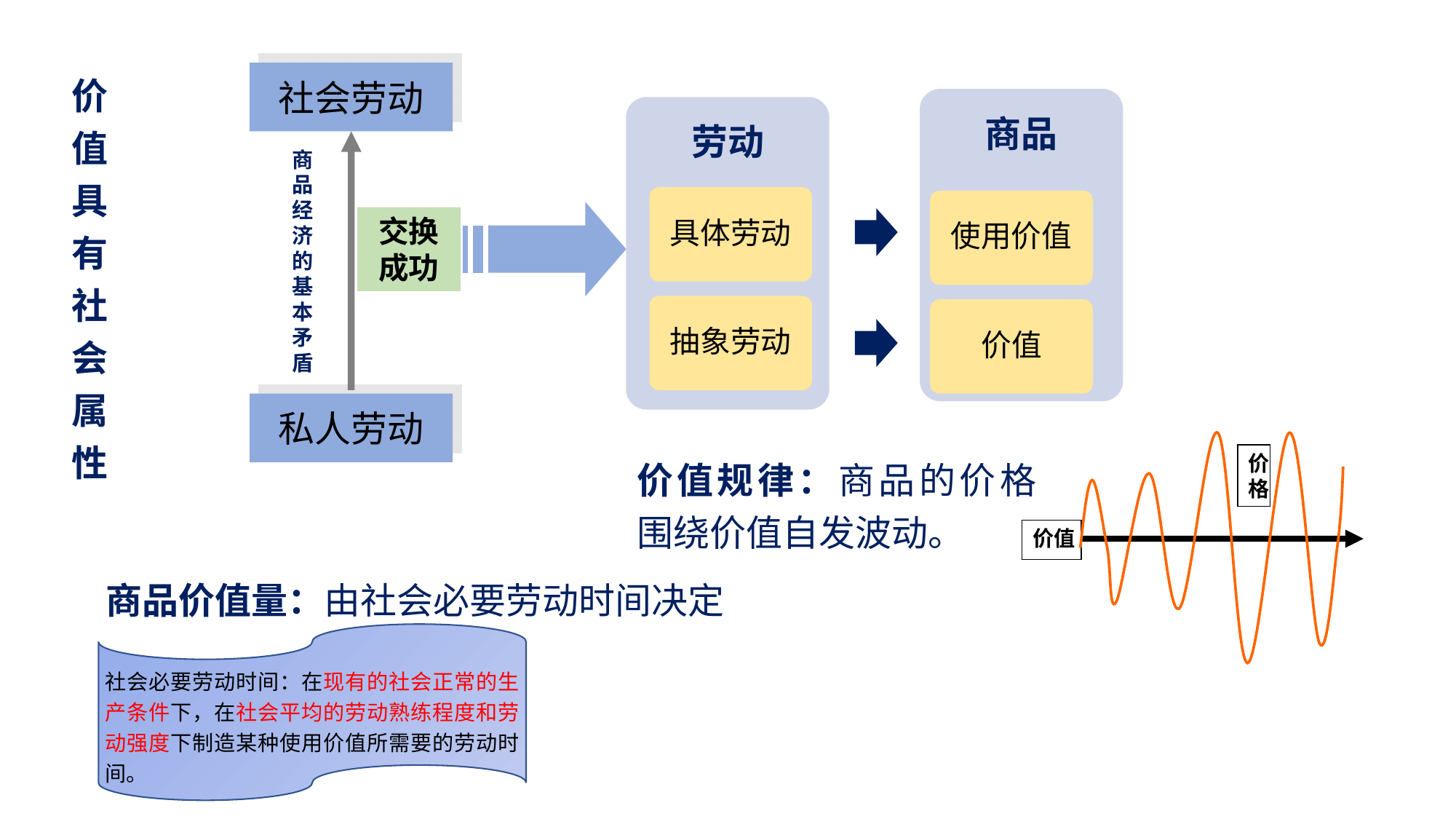

价值具有社会属性
社会劳动
商品
劳动

商
品
经
济
的
基
本
矛
盾
具体劳动
使用价值

交换成功

抽象劳动
价值

私人劳动

价格
价值

价值规律：商品的价格围绕价值自发波动。
商品价值量：由社会必要劳动时间决定

社会必要劳动时间：在现有的社会正常的生产条件下，在社会平均的劳动熟练程度和劳动强度下制造某种使用价值所需要的劳动时间。